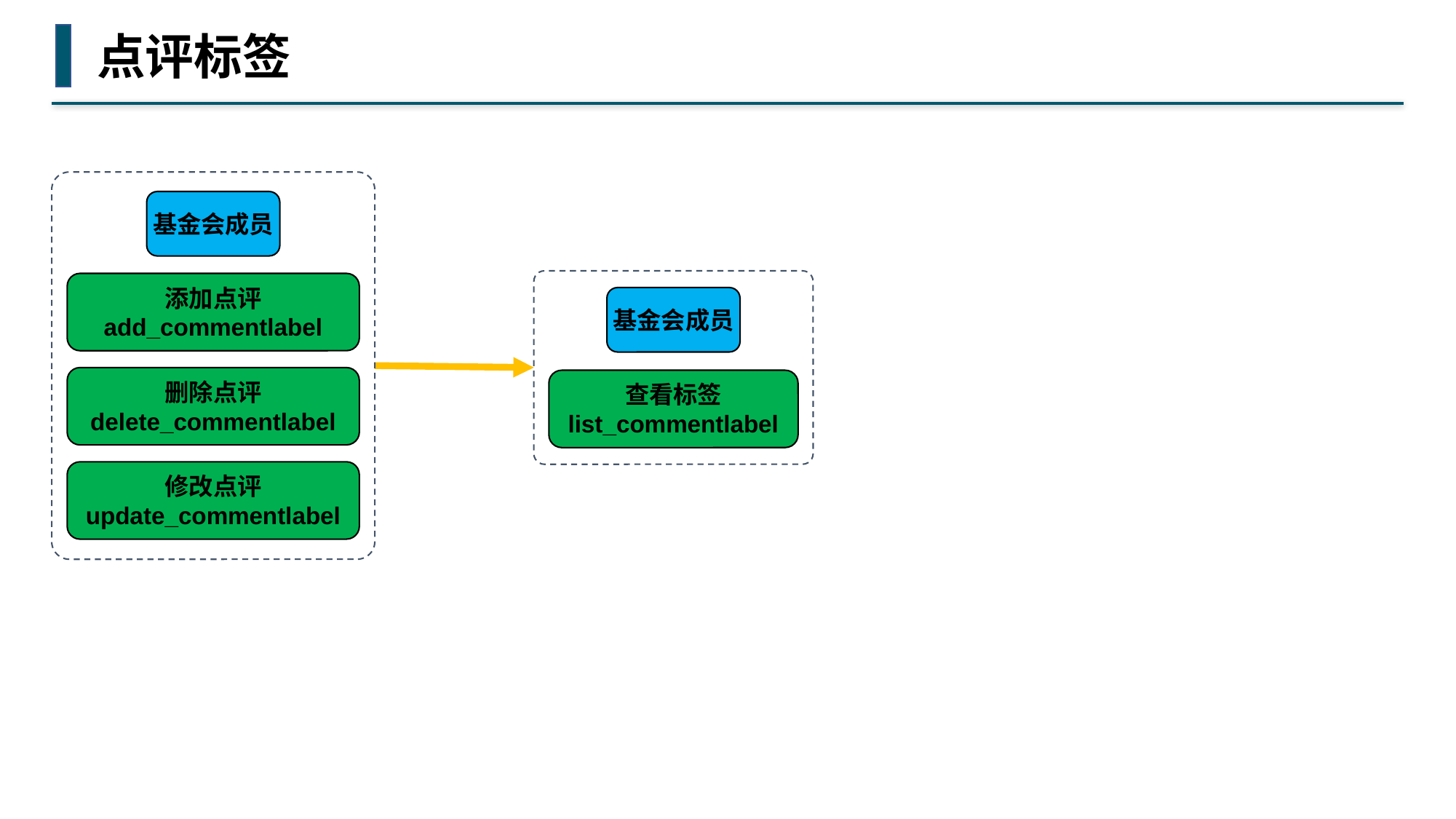

点评标签

基金会成员
添加点评
add_commentlabel
删除点评
delete_commentlabel
修改点评
update_commentlabel

基金会成员
查看标签
list_commentlabel